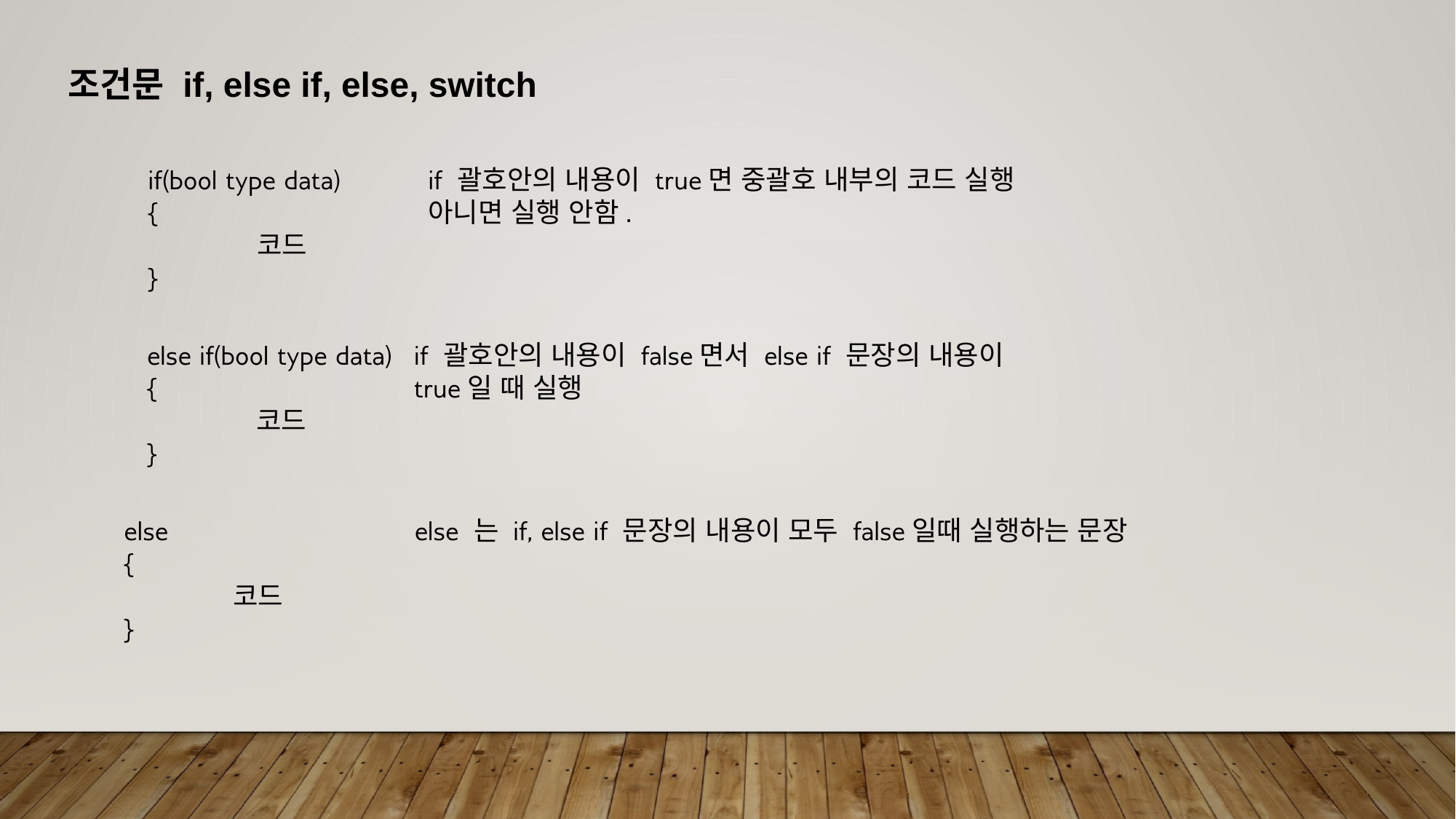

조건문 if, else if, else, switch
if(bool type data)
{
	코드
}
if 괄호안의 내용이 true면 중괄호 내부의 코드 실행
아니면 실행 안함.
else if(bool type data)
{
	코드
}
if 괄호안의 내용이 false면서 else if 문장의 내용이
true일 때 실행
else
{
	코드
}
else 는 if, else if 문장의 내용이 모두 false일때 실행하는 문장